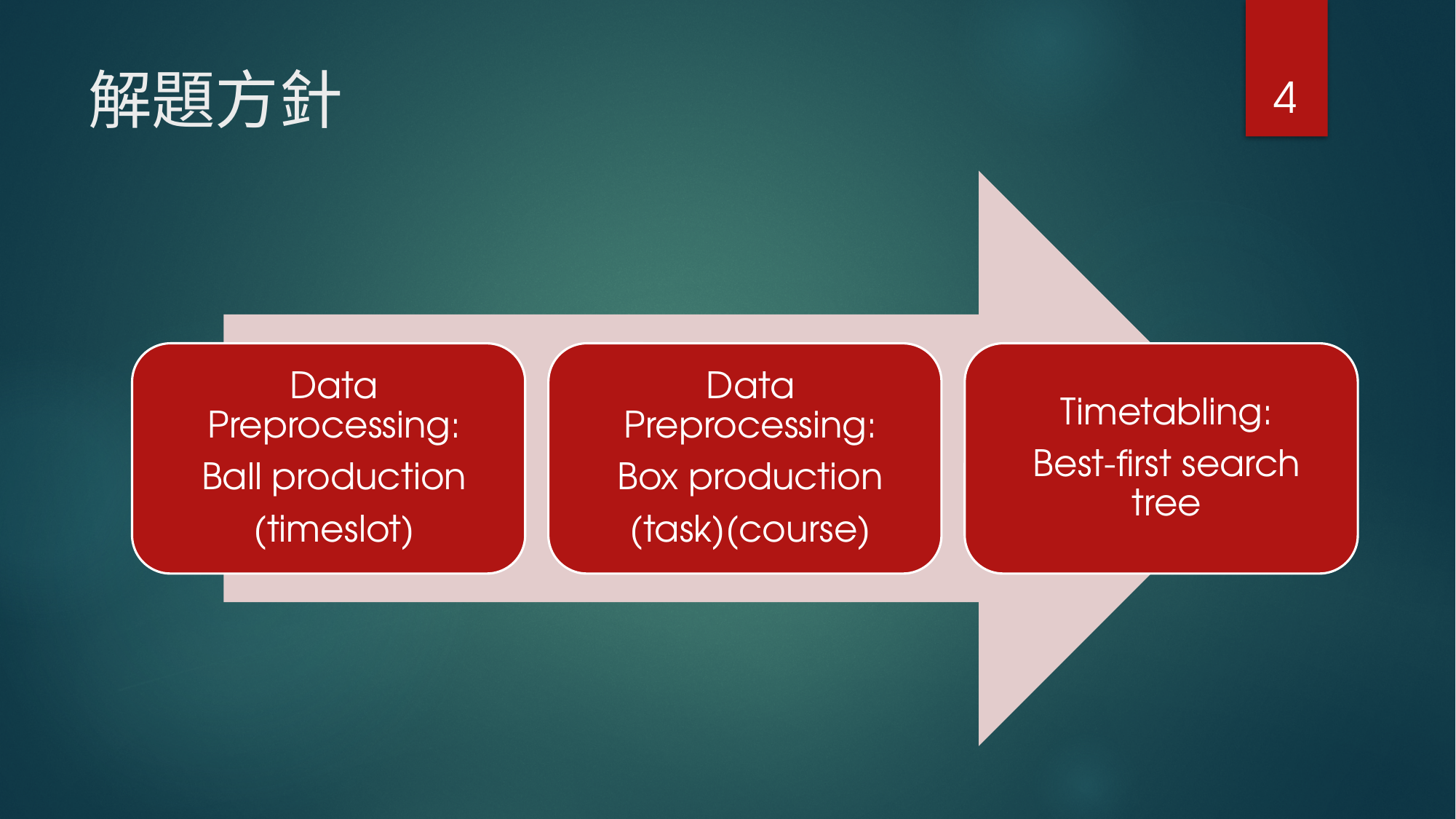

4
# 解題方針
Data Preprocessing:
Ball production
(timeslot)
Data Preprocessing:
Box production
(task)(course)
Timetabling:
Best-first search tree